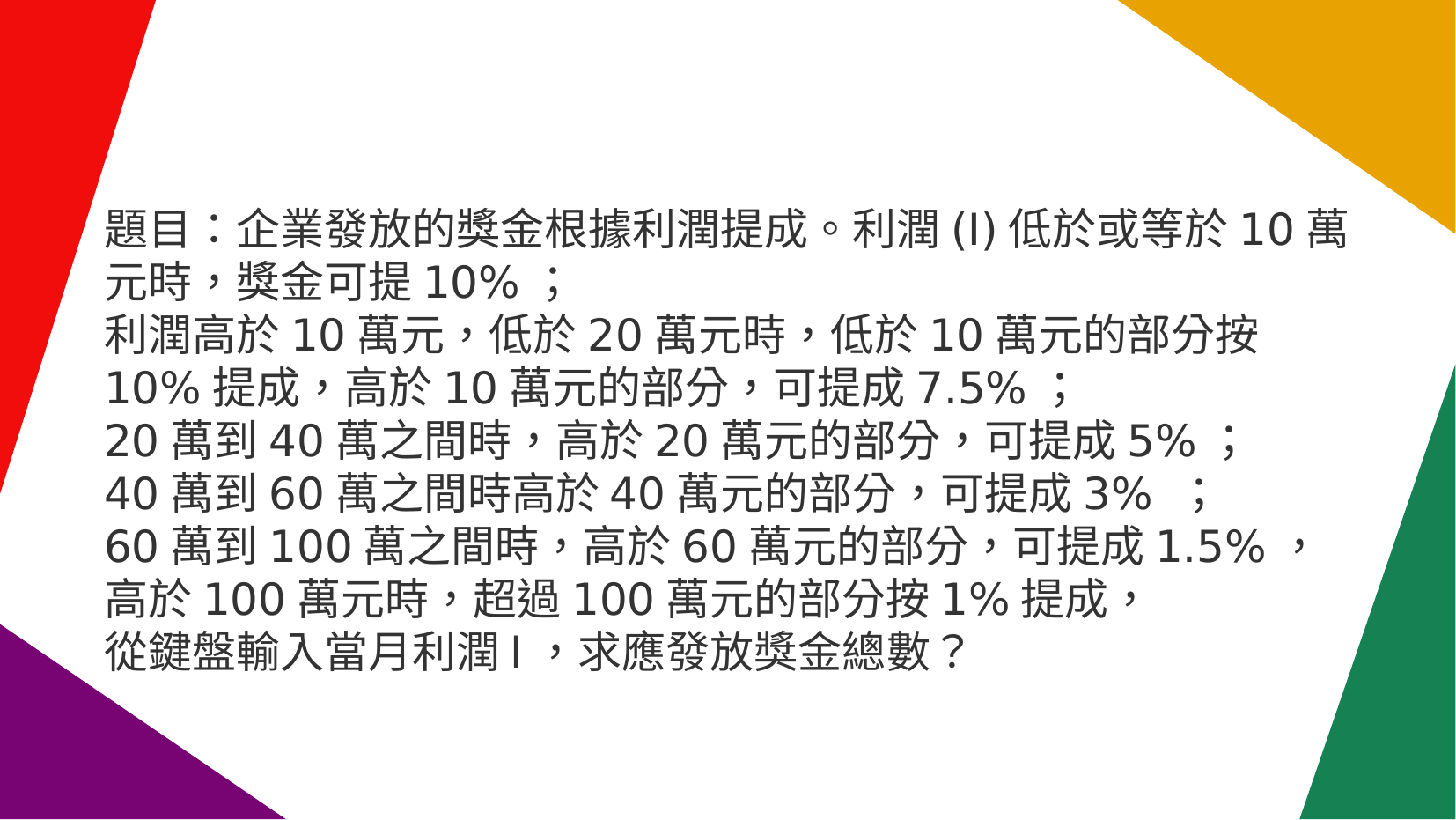

# 題目：企業發放的獎金根據利潤提成。利潤(I)低於或等於10萬元時，獎金可提10%； 利潤高於10萬元，低於20萬元時，低於10萬元的部分按10%提成，高於10萬元的部分，可提成7.5%； 20萬到40萬之間時，高於20萬元的部分，可提成5%； 40萬到60萬之間時高於40萬元的部分，可提成3% ； 60萬到100萬之間時，高於60萬元的部分，可提成1.5%， 高於100萬元時，超過100萬元的部分按1%提成， 從鍵盤輸入當月利潤I，求應發放獎金總數？